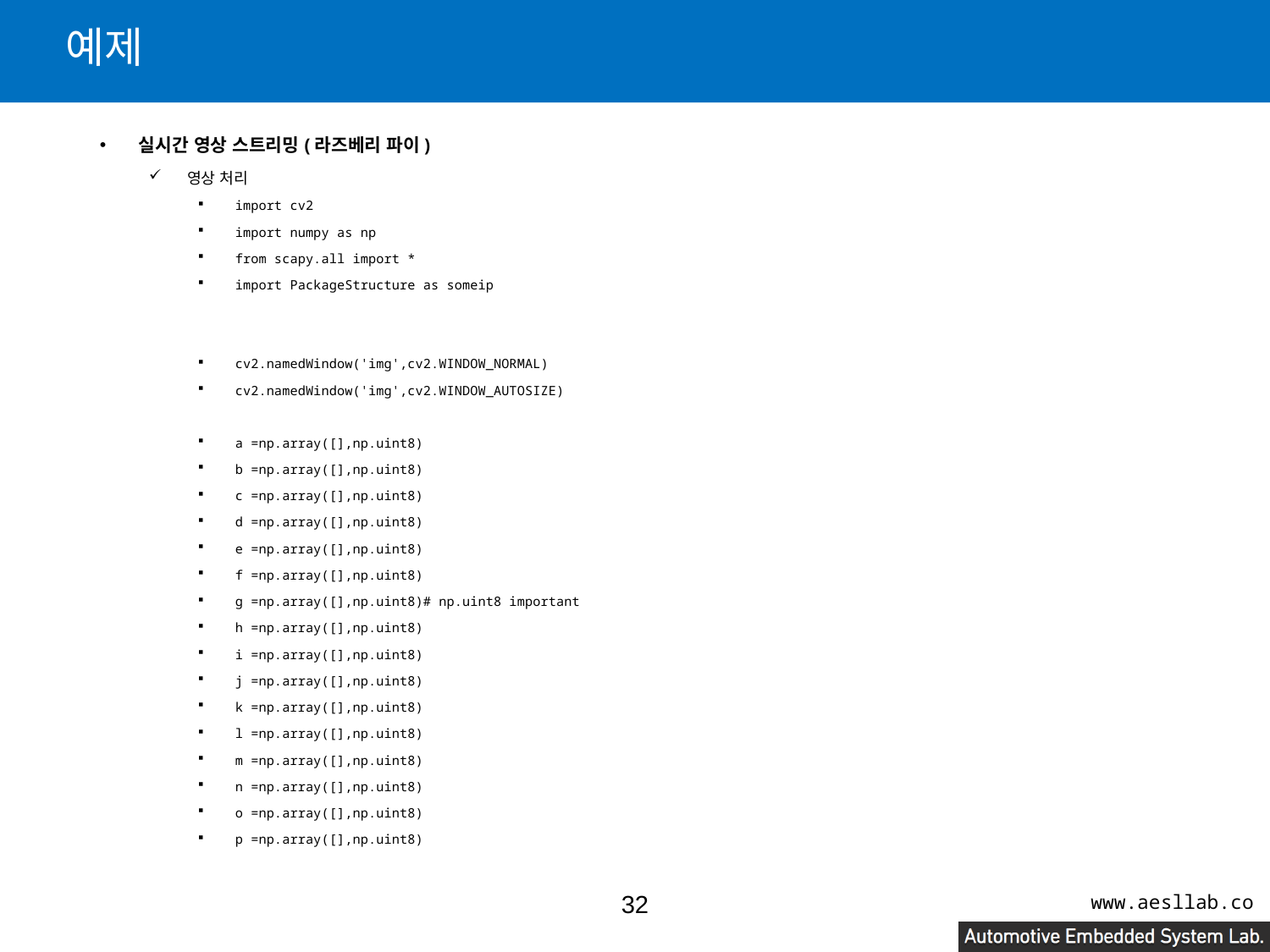

# 예제
실시간 영상 스트리밍(라즈베리 파이)
영상 처리
import cv2
import numpy as np
from scapy.all import *
import PackageStructure as someip

cv2.namedWindow('img',cv2.WINDOW_NORMAL)
cv2.namedWindow('img',cv2.WINDOW_AUTOSIZE)

a =np.array([],np.uint8)
b =np.array([],np.uint8)
c =np.array([],np.uint8)
d =np.array([],np.uint8)
e =np.array([],np.uint8)
f =np.array([],np.uint8)
g =np.array([],np.uint8)# np.uint8 important
h =np.array([],np.uint8)
i =np.array([],np.uint8)
j =np.array([],np.uint8)
k =np.array([],np.uint8)
l =np.array([],np.uint8)
m =np.array([],np.uint8)
n =np.array([],np.uint8)
o =np.array([],np.uint8)
p =np.array([],np.uint8)

32